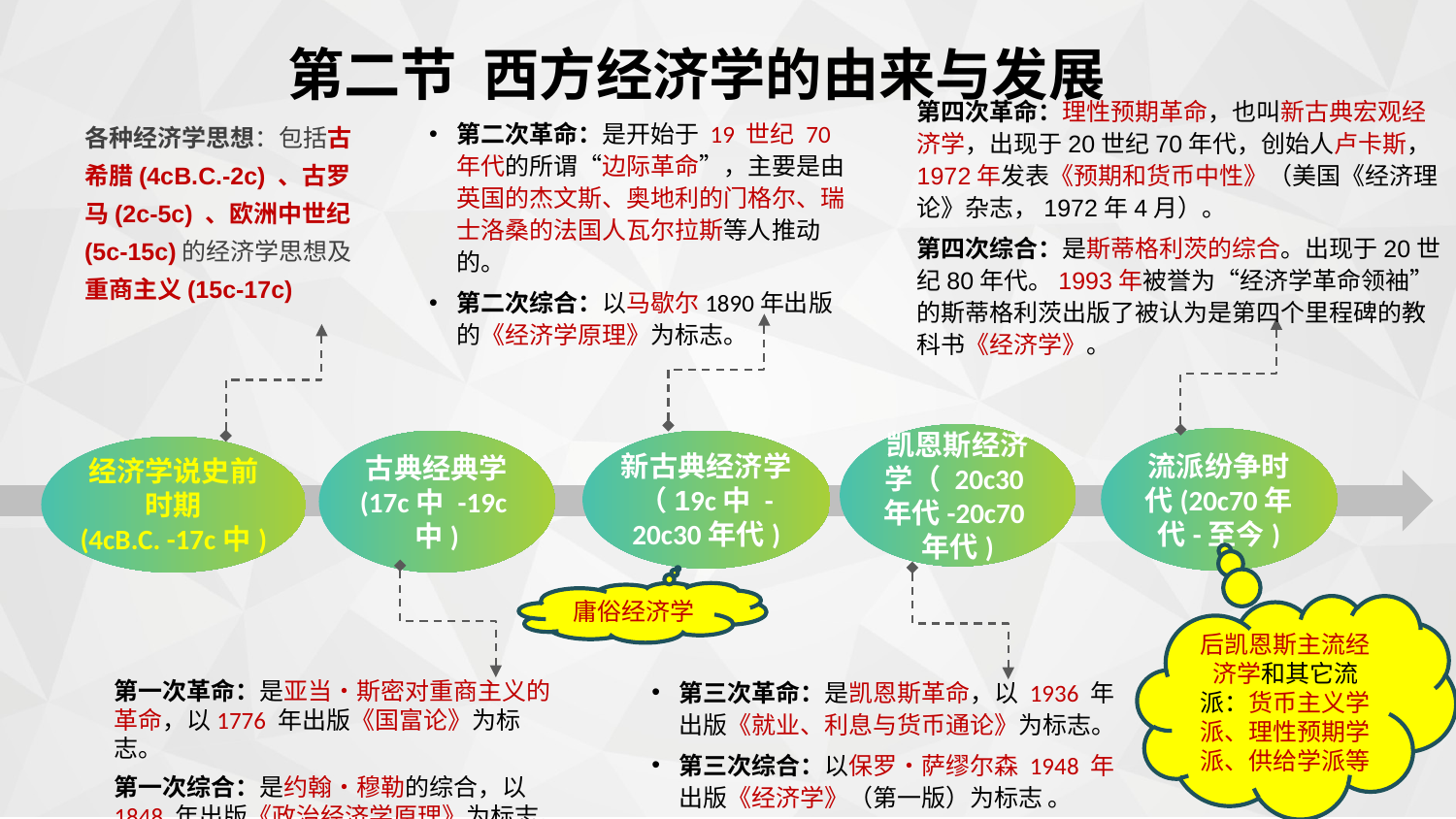

第二节  西方经济学的由来与发展
第四次革命：理性预期革命，也叫新古典宏观经济学，出现于20世纪70年代，创始人卢卡斯，1972年发表《预期和货币中性》（美国《经济理论》杂志，1972年4月）。
第四次综合：是斯蒂格利茨的综合。出现于20世纪80年代。1993年被誉为“经济学革命领袖”的斯蒂格利茨出版了被认为是第四个里程碑的教科书《经济学》。
各种经济学思想：包括古希腊(4cB.C.-2c) 、古罗马(2c-5c) 、欧洲中世纪(5c-15c)的经济学思想及重商主义(15c-17c)
第二次革命：是开始于 19 世纪 70 年代的所谓“边际革命”，主要是由英国的杰文斯、奥地利的门格尔、瑞士洛桑的法国人瓦尔拉斯等人推动的。
第二次综合：以马歇尔1890年出版的《经济学原理》为标志。
凯恩斯经济学（ 20c30年代-20c70年代)
流派纷争时代(20c70年代-至今)
古典经典学
(17c中 -19c中)
新古典经济学
（19c中 -20c30年代)
经济学说史前时期
(4cB.C. -17c中)

庸俗经济学
后凯恩斯主流经济学和其它流派：货币主义学派、理性预期学派、供给学派等
第三次革命：是凯恩斯革命，以 1936 年出版《就业、利息与货币通论》为标志。
第三次综合：以保罗•萨缪尔森 1948 年出版《经济学》（第一版）为标志 。
第一次革命：是亚当•斯密对重商主义的革命，以1776 年出版《国富论》为标志。
第一次综合：是约翰•穆勒的综合，以 1848 年出版《政治经济学原理》为标志。